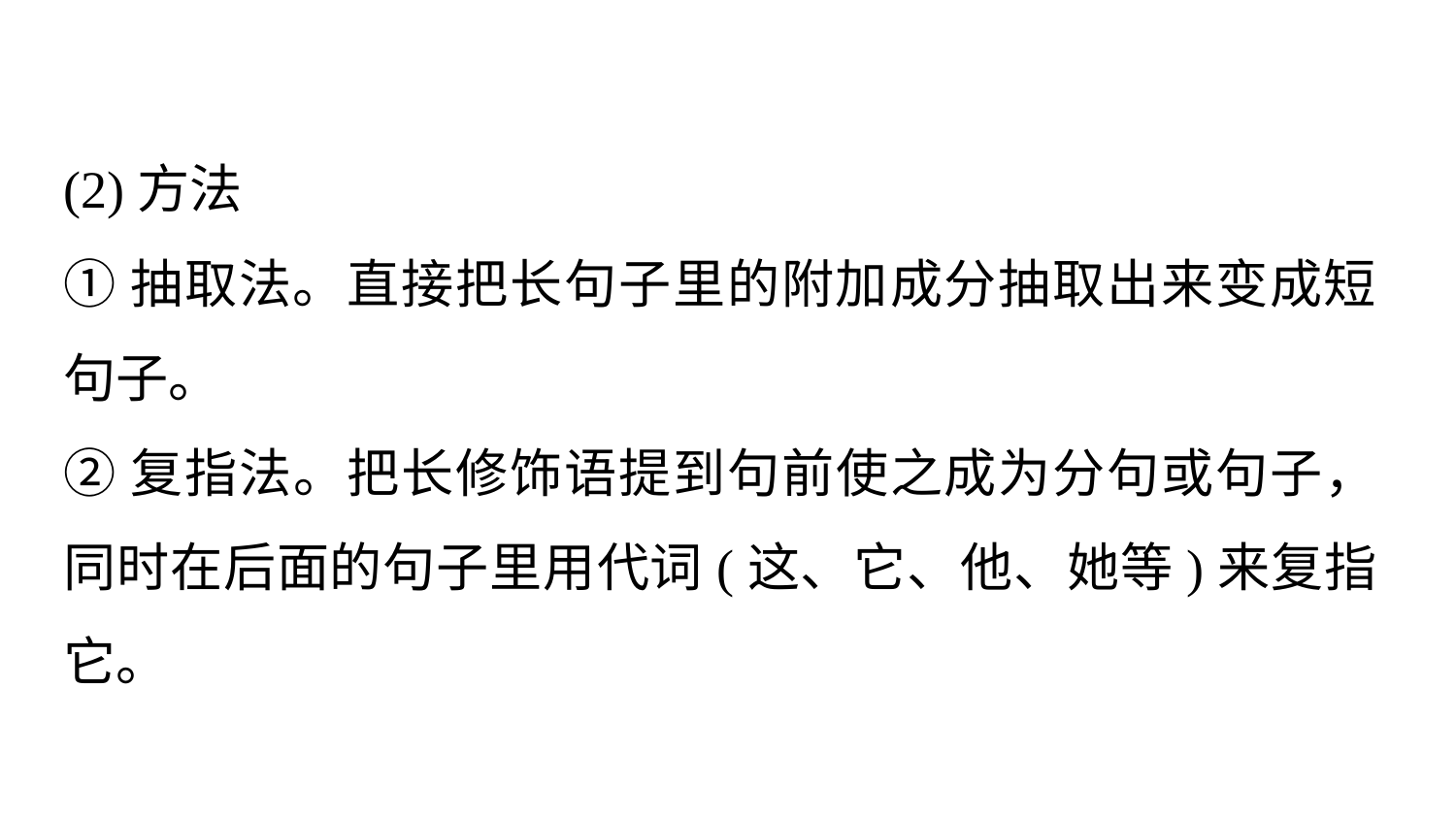

(2)方法
①抽取法。直接把长句子里的附加成分抽取出来变成短句子。
②复指法。把长修饰语提到句前使之成为分句或句子，同时在后面的句子里用代词(这、它、他、她等)来复指它。